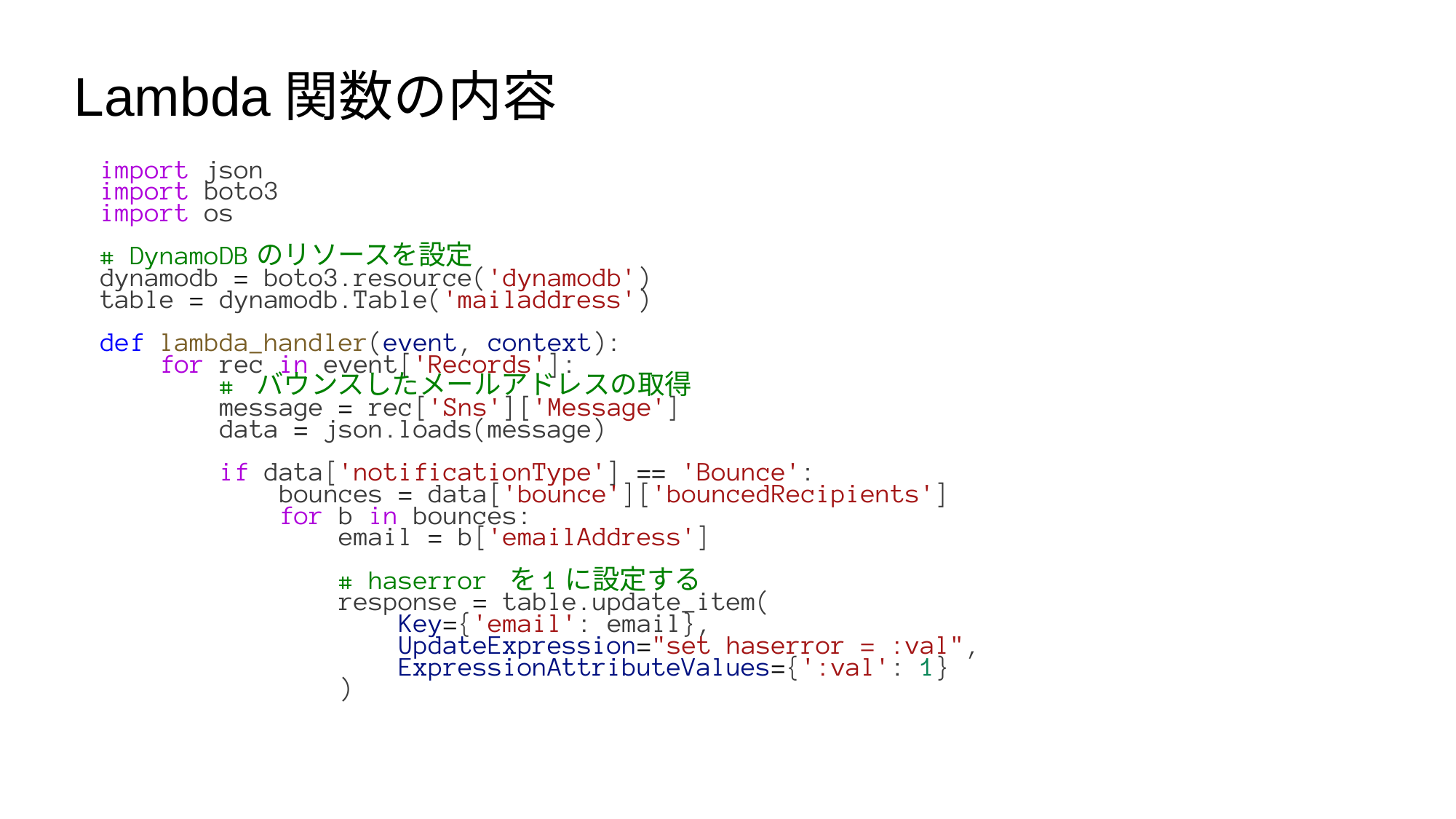

Lambda関数の内容
import json
import boto3
import os
# DynamoDBのリソースを設定
dynamodb = boto3.resource('dynamodb')
table = dynamodb.Table('mailaddress')
def lambda_handler(event, context):
    for rec in event['Records']:
        # バウンスしたメールアドレスの取得
        message = rec['Sns']['Message']
        data = json.loads(message)

        if data['notificationType'] == 'Bounce':
            bounces = data['bounce']['bouncedRecipients']
            for b in bounces:
                email = b['emailAddress']

                # haserror を1に設定する
                response = table.update_item(
                    Key={'email': email},
                    UpdateExpression="set haserror = :val",
                    ExpressionAttributeValues={':val': 1}
                )